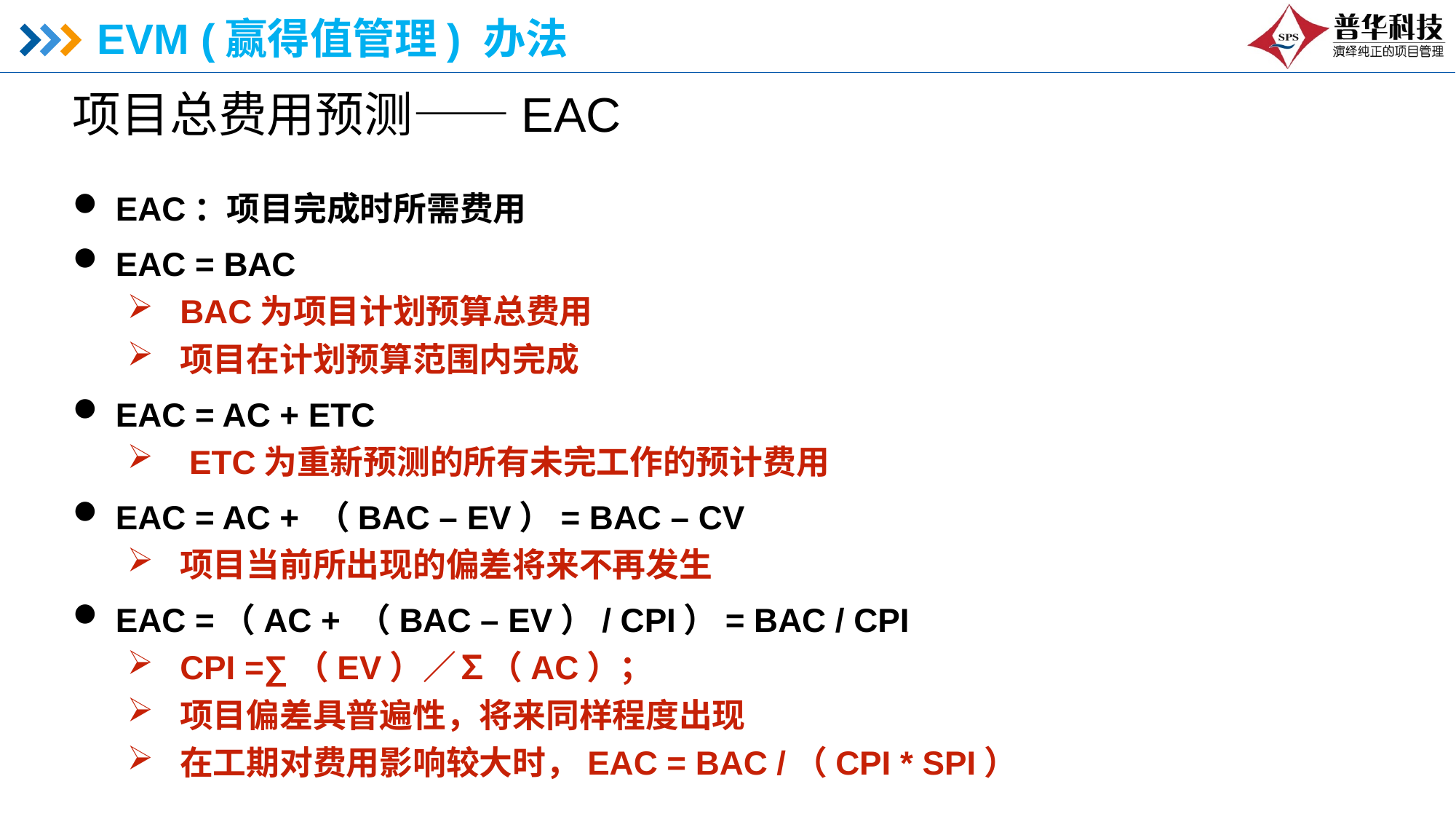

# EVM (赢得值管理) 办法
项目总费用预测——EAC

EAC：项目完成时所需费用
EAC = BAC
BAC为项目计划预算总费用
项目在计划预算范围内完成
EAC = AC + ETC
 ETC为重新预测的所有未完工作的预计费用
EAC = AC + （BAC – EV）= BAC – CV
项目当前所出现的偏差将来不再发生
EAC =（AC + （BAC – EV）/ CPI）= BAC / CPI
CPI =∑（EV）／∑（AC）；
项目偏差具普遍性，将来同样程度出现
在工期对费用影响较大时，EAC = BAC /（CPI * SPI）